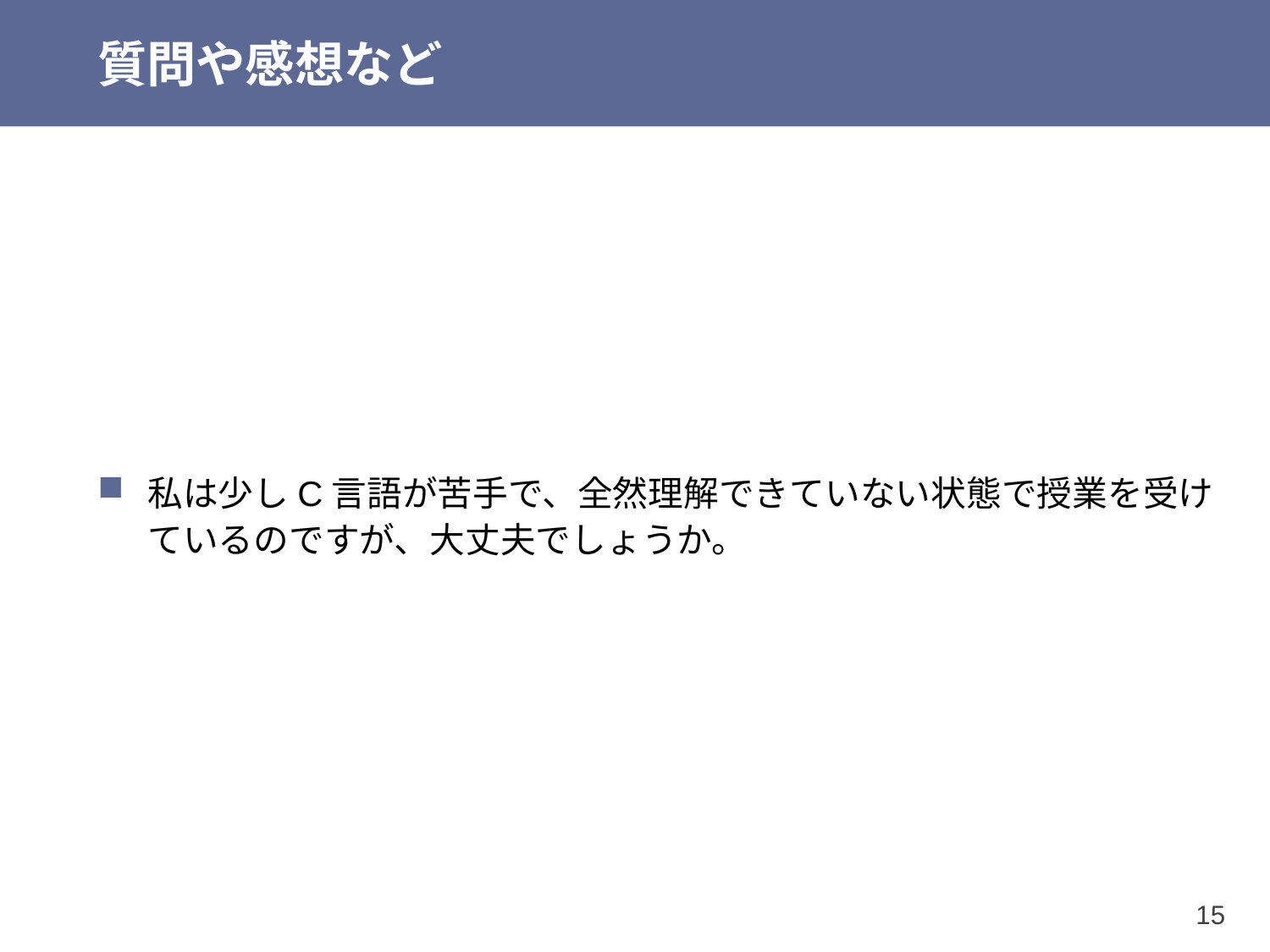

# 質問や感想など
私は少しC言語が苦手で、全然理解できていない状態で授業を受けているのですが、大丈夫でしょうか。